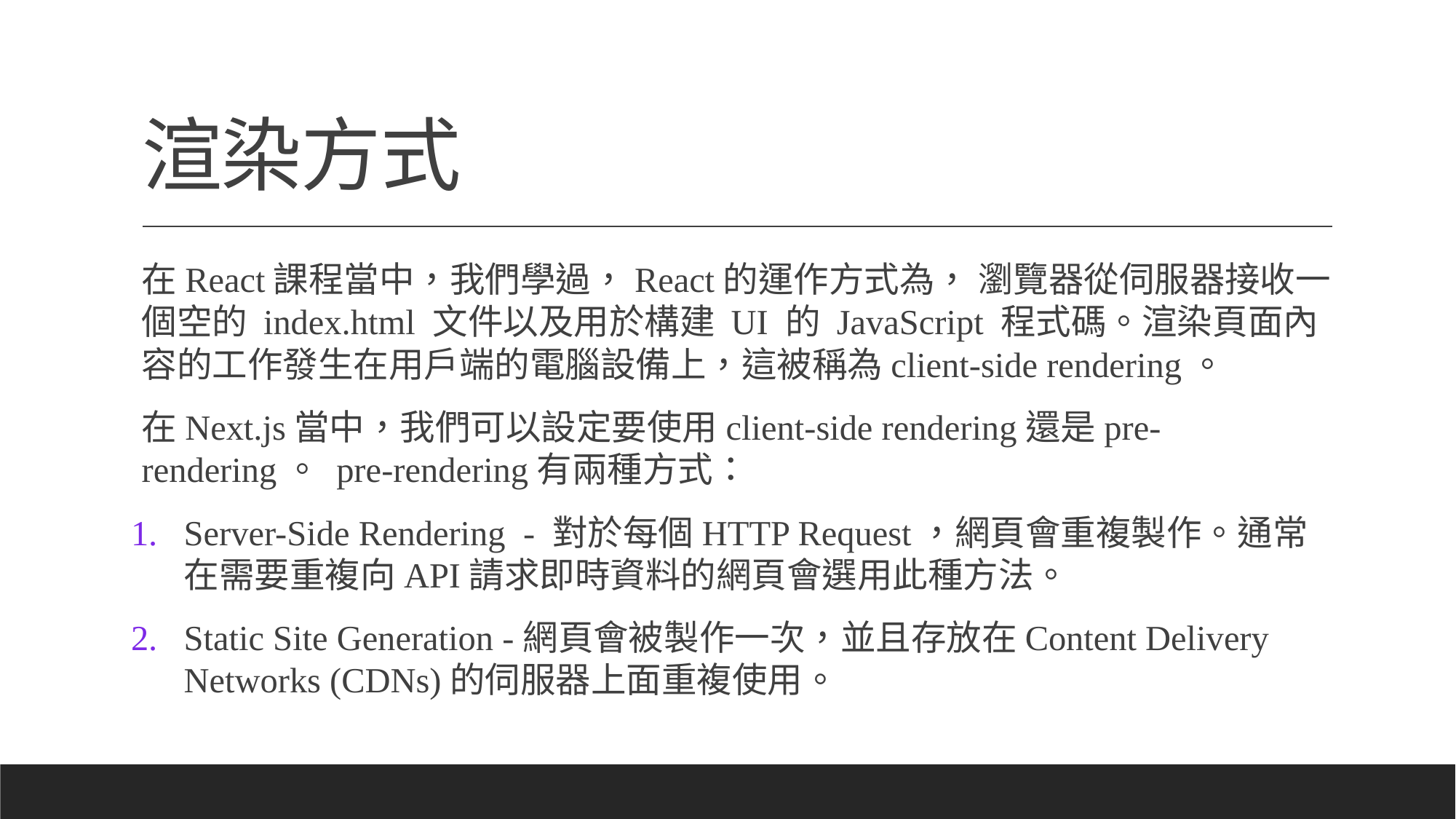

# 渲染方式
在React課程當中，我們學過，React的運作方式為， 瀏覽器從伺服器接收一個空的 index.html 文件以及用於構建 UI 的 JavaScript 程式碼。渲染頁面內容的工作發生在用戶端的電腦設備上，這被稱為client-side rendering。
在Next.js當中，我們可以設定要使用client-side rendering還是pre-rendering。 pre-rendering有兩種方式：
Server-Side Rendering  - 對於每個HTTP Request，網頁會重複製作。通常在需要重複向API請求即時資料的網頁會選用此種方法。
Static Site Generation -網頁會被製作一次，並且存放在Content Delivery Networks (CDNs)的伺服器上面重複使用。